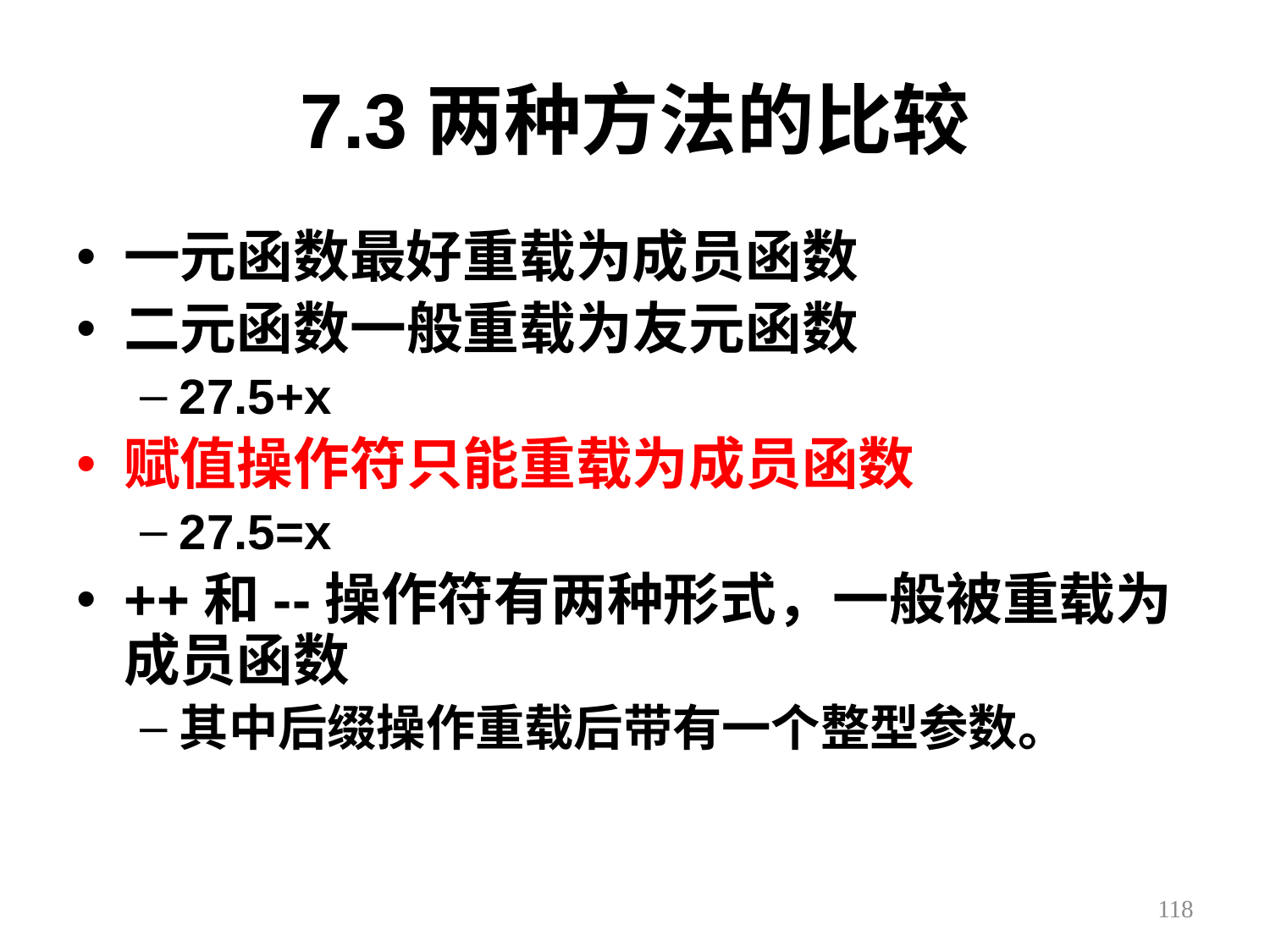

# 7.3两种方法的比较
一元函数最好重载为成员函数
二元函数一般重载为友元函数
27.5+x
赋值操作符只能重载为成员函数
27.5=x
++和--操作符有两种形式，一般被重载为成员函数
其中后缀操作重载后带有一个整型参数。
118